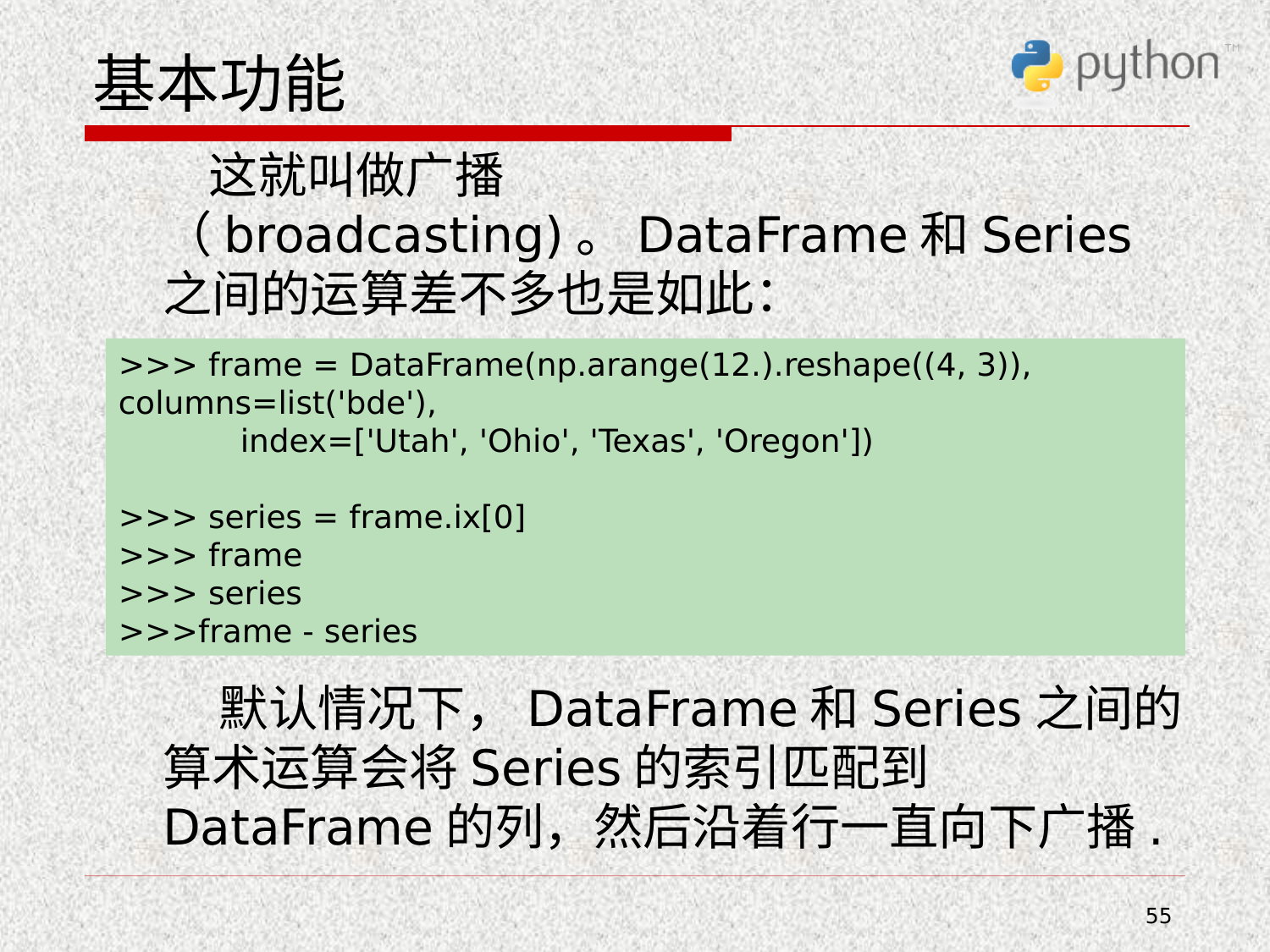

# 基本功能
         这就叫做广播（broadcasting)。DataFrame和Series之间的运算差不多也是如此：

          默认情况下，DataFrame和Series之间的算术运算会将Series的索引匹配到DataFrame的列，然后沿着行一直向下广播.

>>> frame = DataFrame(np.arange(12.).reshape((4, 3)), columns=list('bde'),
            index=['Utah', 'Ohio', 'Texas', 'Oregon'])

>>> series = frame.ix[0]
>>> frame
>>> series
>>>frame - series
55